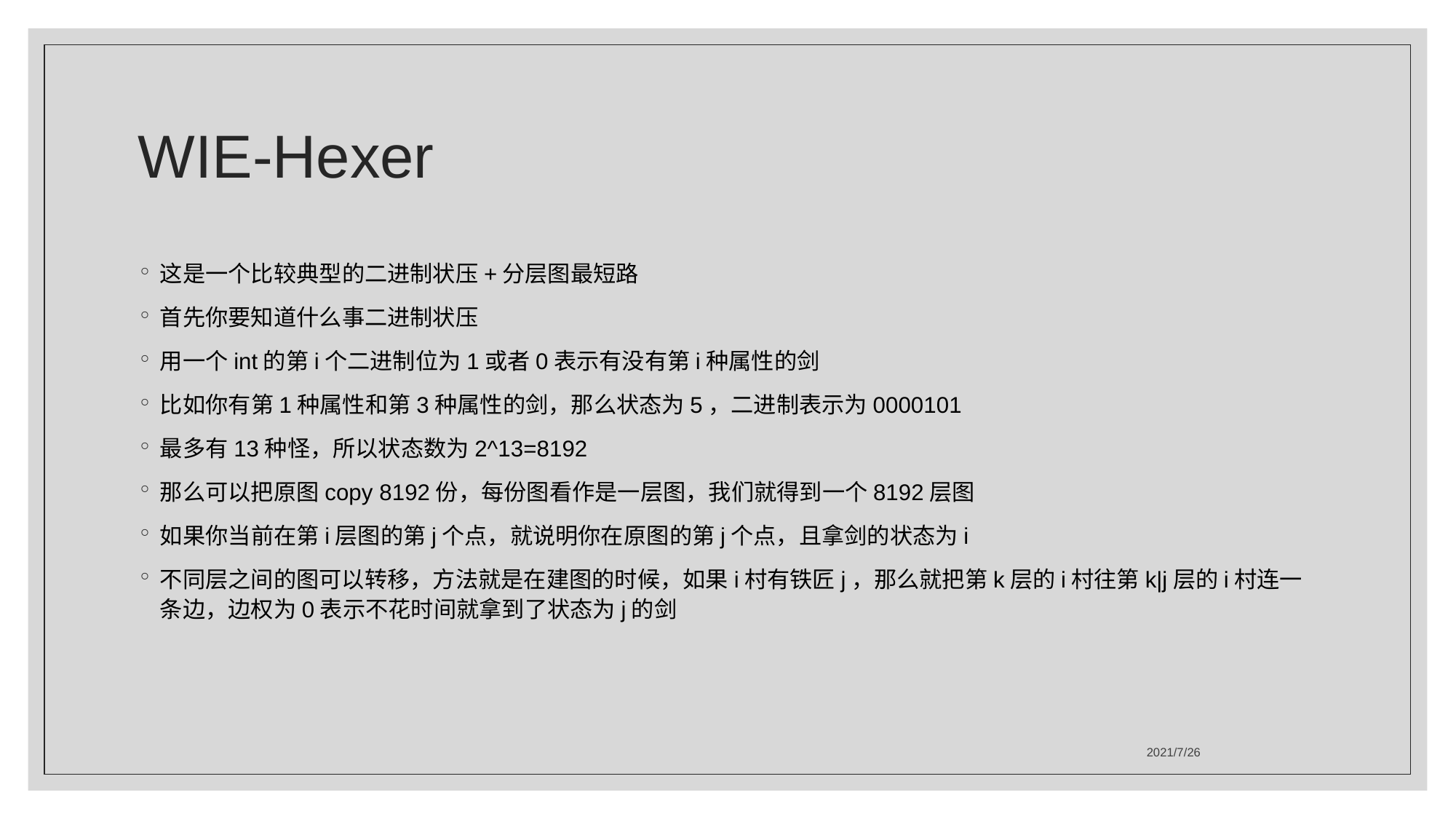

# WIE-Hexer
这是一个比较典型的二进制状压+分层图最短路
首先你要知道什么事二进制状压
用一个int的第i个二进制位为1或者0表示有没有第i种属性的剑
比如你有第1种属性和第3种属性的剑，那么状态为5，二进制表示为0000101
最多有13种怪，所以状态数为2^13=8192
那么可以把原图copy 8192份，每份图看作是一层图，我们就得到一个8192层图
如果你当前在第i层图的第j个点，就说明你在原图的第j个点，且拿剑的状态为i
不同层之间的图可以转移，方法就是在建图的时候，如果i村有铁匠j，那么就把第k层的i村往第k|j层的i村连一条边，边权为0表示不花时间就拿到了状态为j的剑
2021/7/26